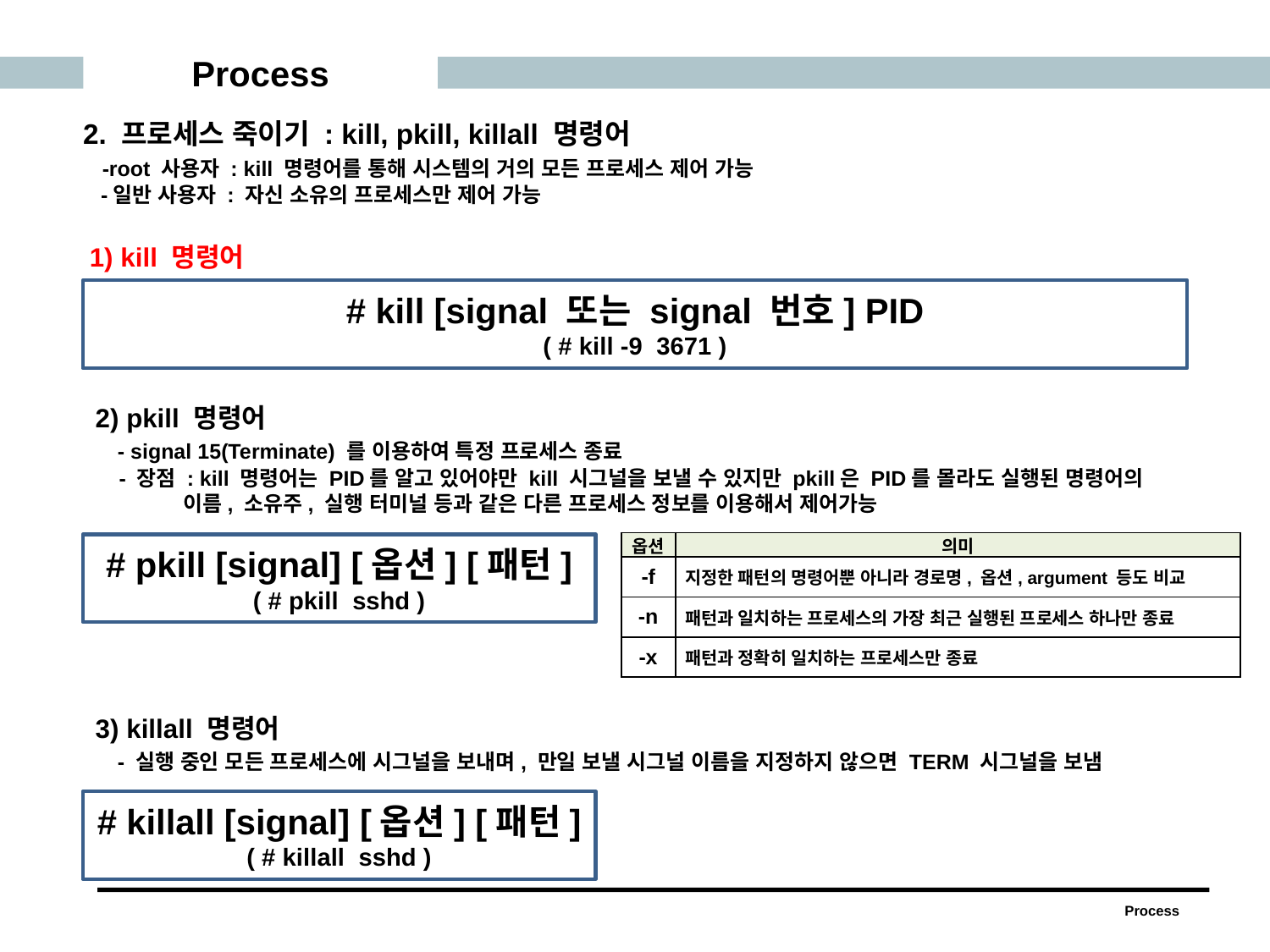

Process

2. 프로세스 죽이기 : kill, pkill, killall 명령어
   -root 사용자 : kill 명령어를 통해 시스템의 거의 모든 프로세스 제어 가능
   -일반 사용자 : 자신 소유의 프로세스만 제어 가능
1) kill 명령어
# kill [signal 또는 signal 번호] PID
( # kill -9  3671 )
2) pkill 명령어
   - signal 15(Terminate) 를 이용하여 특정 프로세스 종료
    - 장점 : kill 명령어는 PID를 알고 있어야만 kill 시그널을 보낼 수 있지만 pkill은 PID를 몰라도 실행된 명령어의
              이름, 소유주, 실행 터미널 등과 같은 다른 프로세스 정보를 이용해서 제어가능
| 옵션 | 의미 |
| --- | --- |
| -f | 지정한 패턴의 명령어뿐 아니라 경로명, 옵션, argument 등도 비교 |
| -n | 패턴과 일치하는 프로세스의 가장 최근 실행된 프로세스 하나만 종료 |
| -x | 패턴과 정확히 일치하는 프로세스만 종료 |
# pkill [signal] [옵션] [패턴]
( # pkill  sshd )
3) killall 명령어
   - 실행 중인 모든 프로세스에 시그널을 보내며, 만일 보낼 시그널 이름을 지정하지 않으면 TERM 시그널을 보냄
# killall [signal] [옵션] [패턴]
( # killall  sshd )

Process